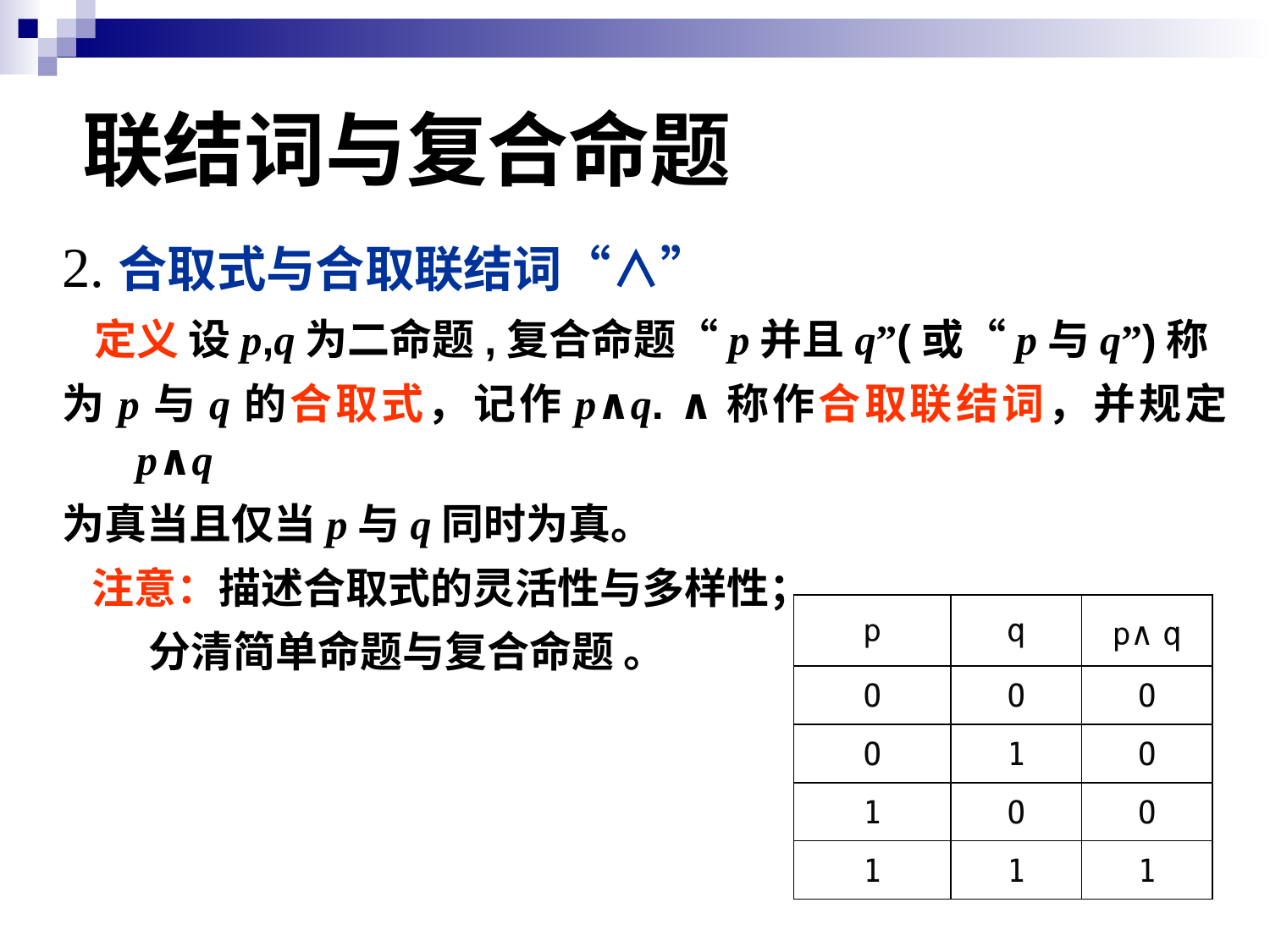

联结词与复合命题
2.合取式与合取联结词“∧”
   定义 设p,q为二命题,复合命题“p并且q”(或“p与q”)称
为p与q的合取式，记作p∧q. ∧称作合取联结词，并规定 p∧q
为真当且仅当p与q同时为真。
  注意：描述合取式的灵活性与多样性；
        分清简单命题与复合命题 。
| p | q | p∧ q |
| --- | --- | --- |
| 0 | 0 | 0 |
| 0 | 1 | 0 |
| 1 | 0 | 0 |
| 1 | 1 | 1 |